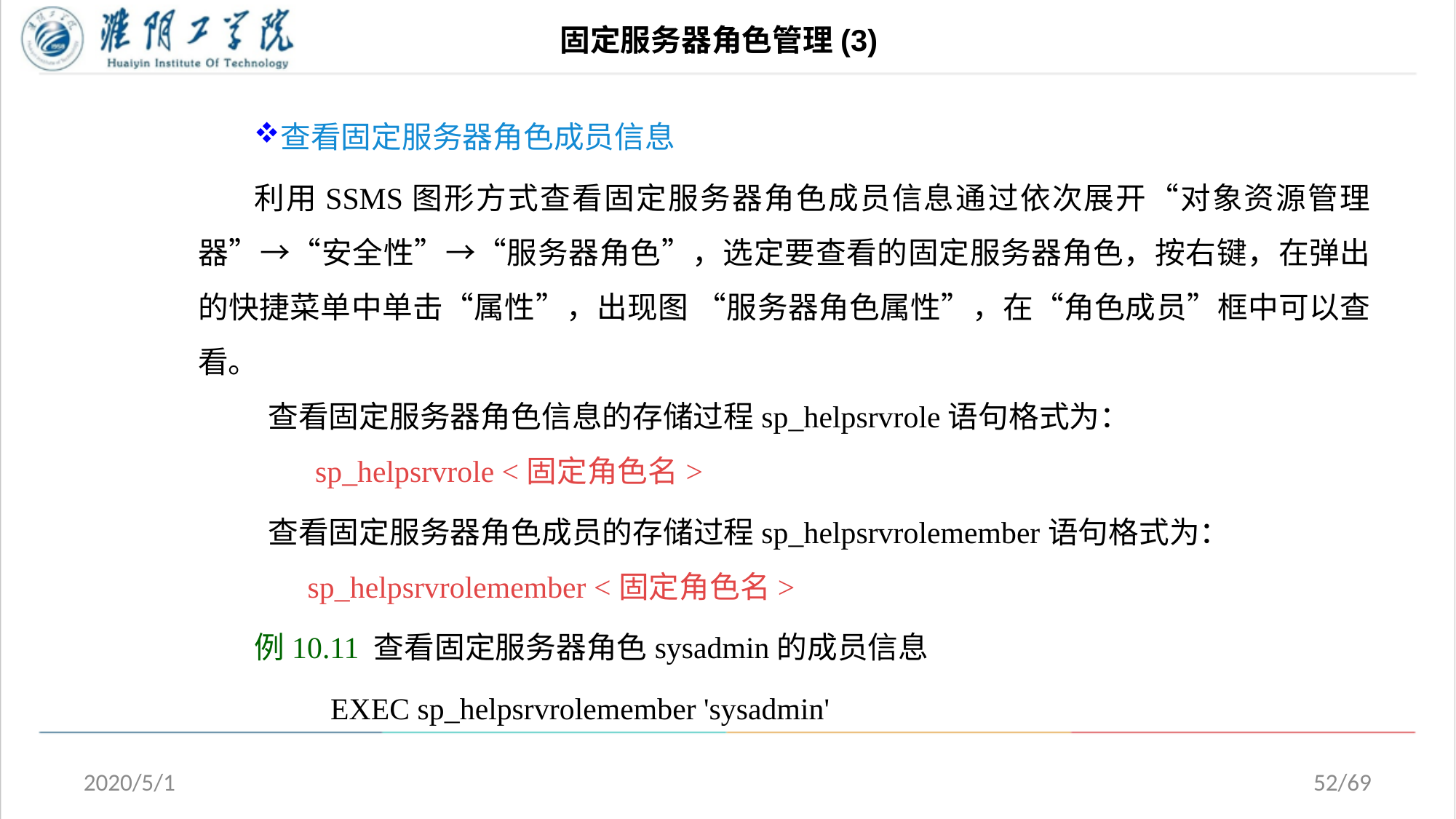

# 固定服务器角色管理(3)
查看固定服务器角色成员信息
利用SSMS图形方式查看固定服务器角色成员信息通过依次展开“对象资源管理器”→“安全性”→“服务器角色”，选定要查看的固定服务器角色，按右键，在弹出的快捷菜单中单击“属性”，出现图 “服务器角色属性”，在“角色成员”框中可以查看。
 查看固定服务器角色信息的存储过程sp_helpsrvrole语句格式为：
        sp_helpsrvrole <固定角色名>
 查看固定服务器角色成员的存储过程sp_helpsrvrolemember语句格式为：
       sp_helpsrvrolemember <固定角色名>
例10.11 查看固定服务器角色sysadmin的成员信息
          EXEC sp_helpsrvrolemember 'sysadmin'
2020/5/1
52/69